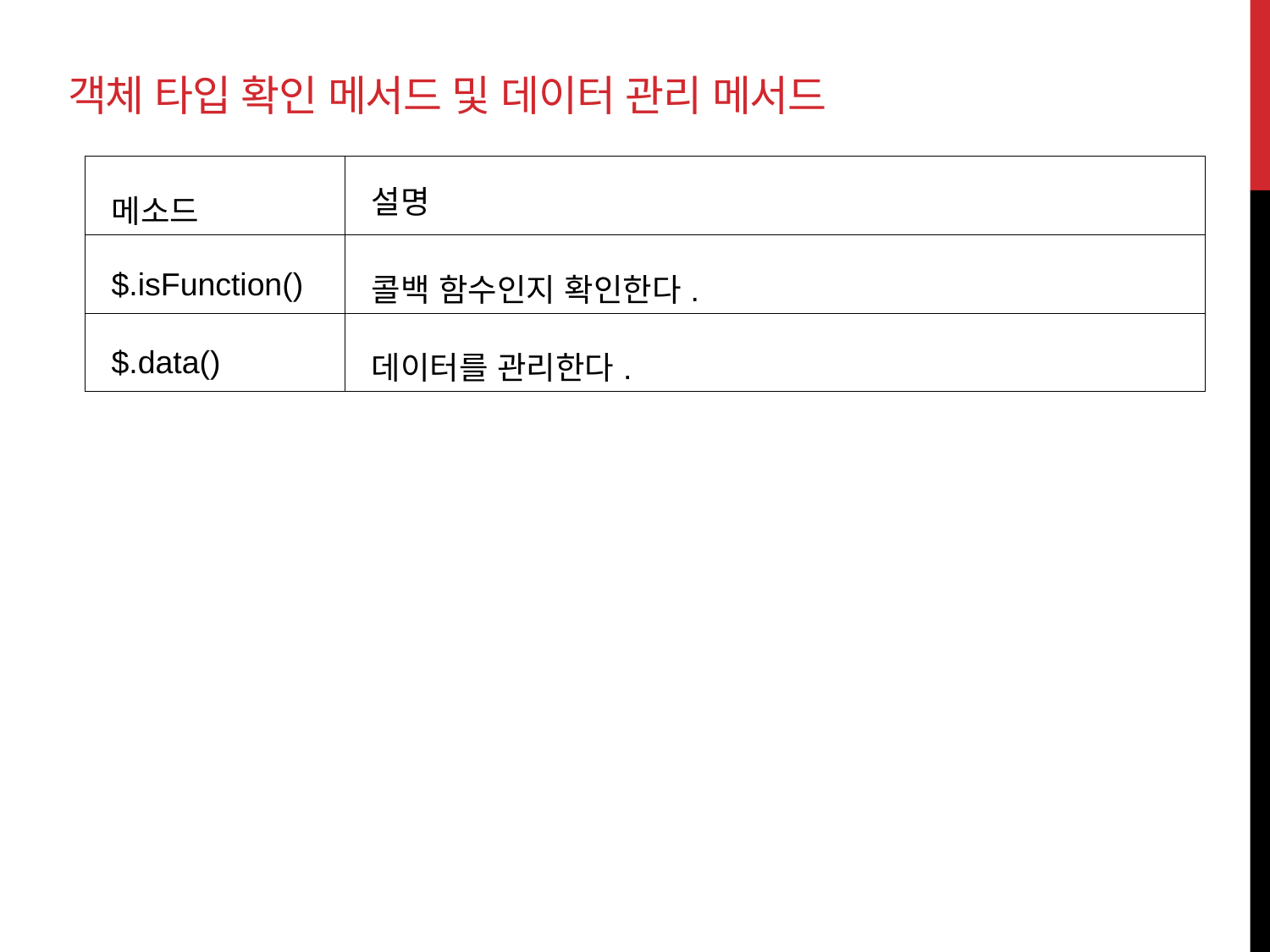

# 객체 타입 확인 메서드 및 데이터 관리 메서드
| 메소드 | 설명 |
| --- | --- |
| $.isFunction() | 콜백 함수인지 확인한다. |
| $.data() | 데이터를 관리한다. |